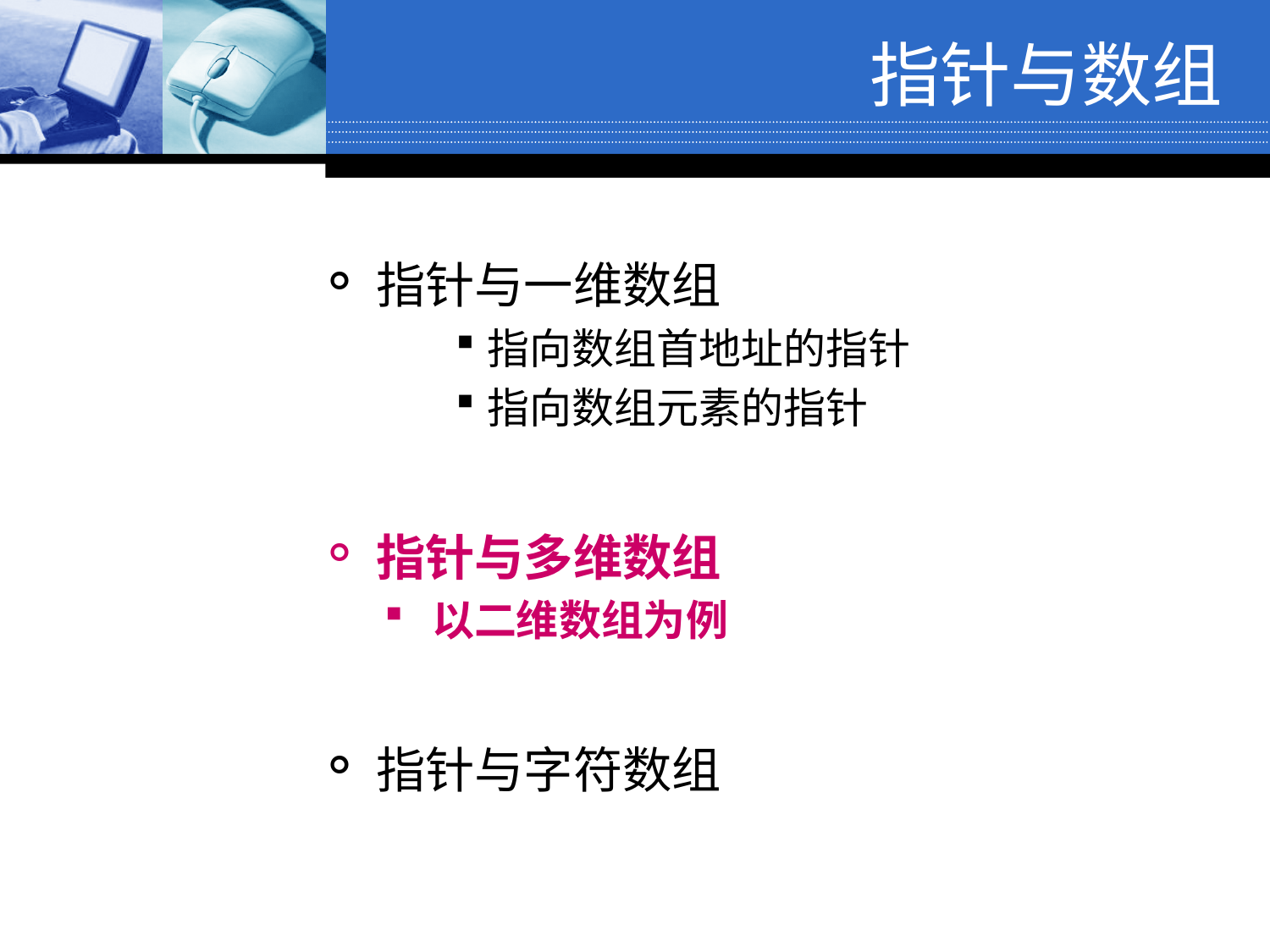

# 指针与数组
指针与一维数组
指向数组首地址的指针
指向数组元素的指针

指针与多维数组
以二维数组为例

指针与字符数组